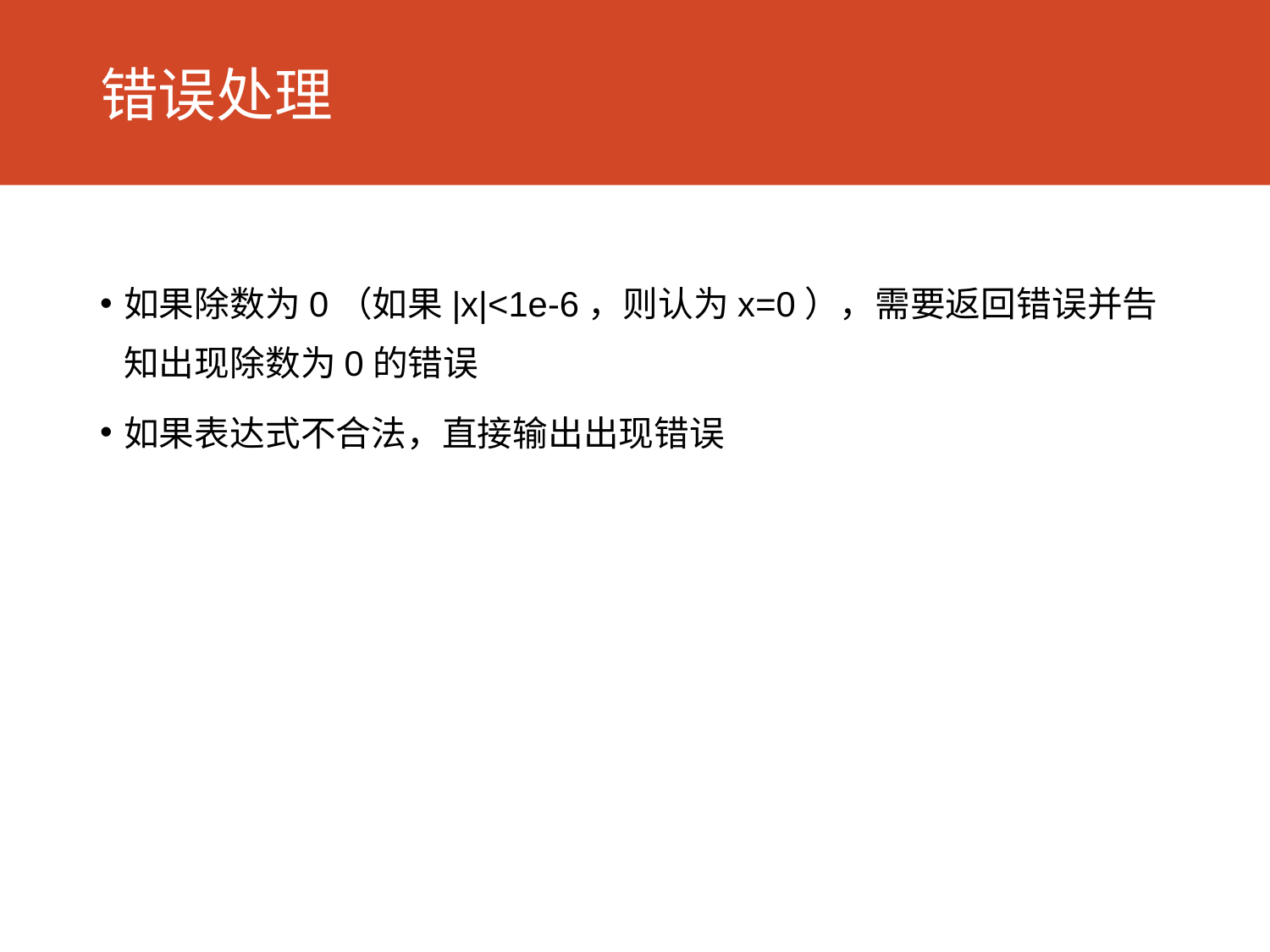

# 错误处理
如果除数为0（如果|x|<1e-6，则认为x=0），需要返回错误并告知出现除数为0的错误
如果表达式不合法，直接输出出现错误